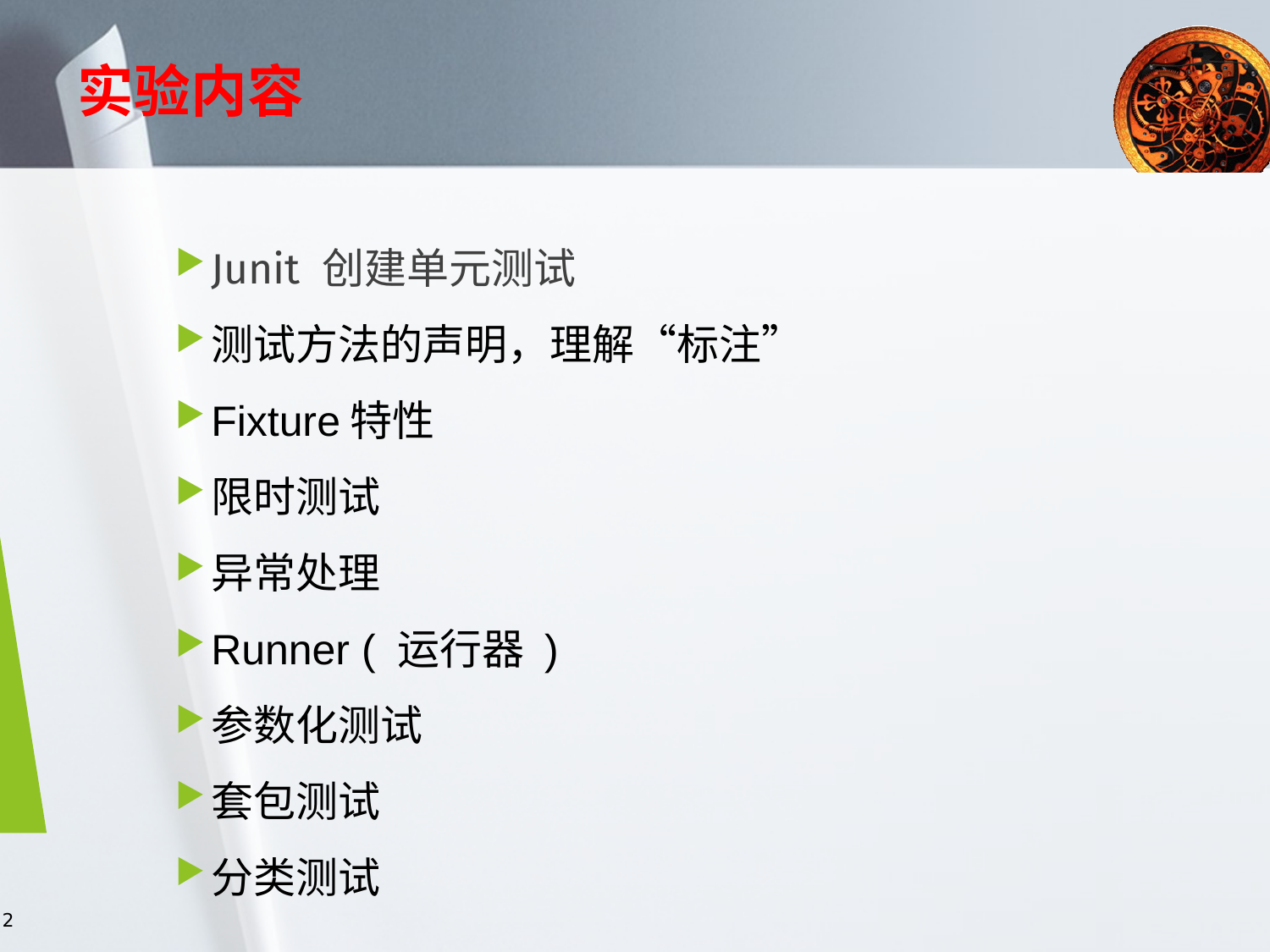

2
# 实验内容
Junit 创建单元测试
测试方法的声明，理解“标注”
Fixture特性
限时测试
异常处理
Runner ( 运行器 )
参数化测试
套包测试
分类测试